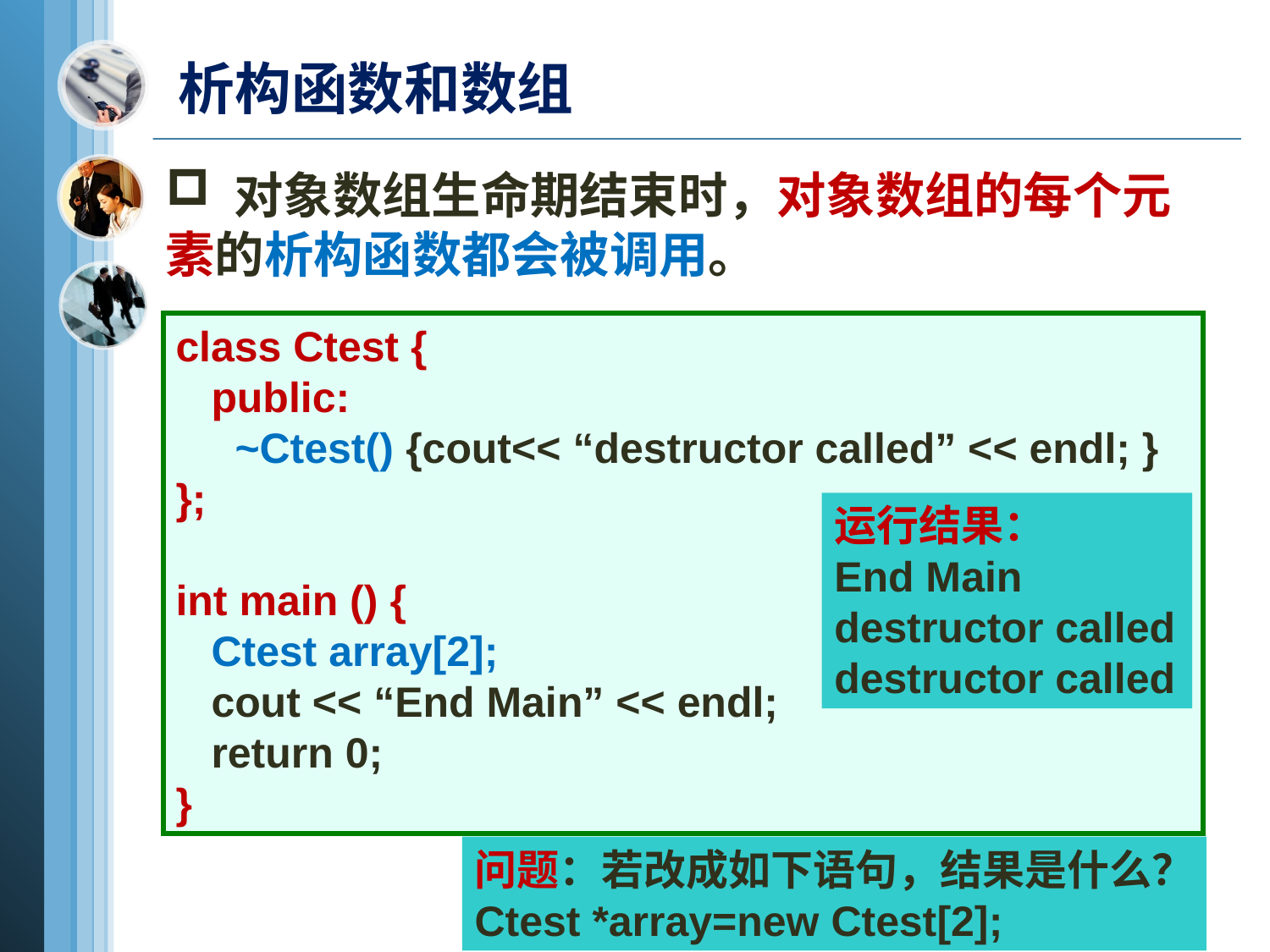

析构函数和数组
 对象数组生命期结束时，对象数组的每个元素的析构函数都会被调用。
class Ctest {
   public:
     ~Ctest() {cout<< “destructor called” << endl; }
};

int main () {
   Ctest array[2];
   cout << “End Main” << endl;
   return 0;
}
运行结果：
End Main
destructor called
destructor called
问题：若改成如下语句，结果是什么？
Ctest *array=new Ctest[2];